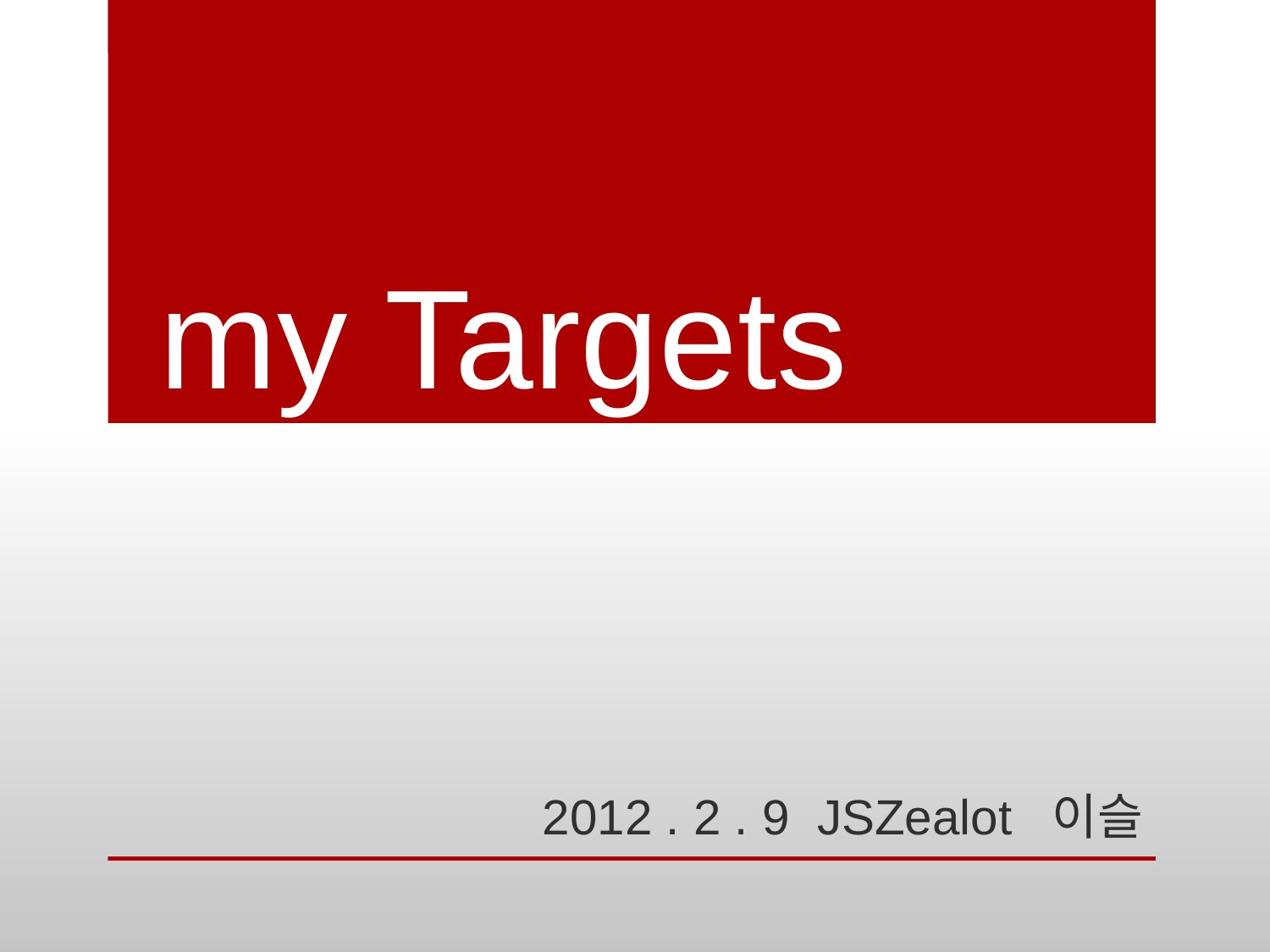

# my Targets
2012 . 2 . 9  JSZealot  이슬